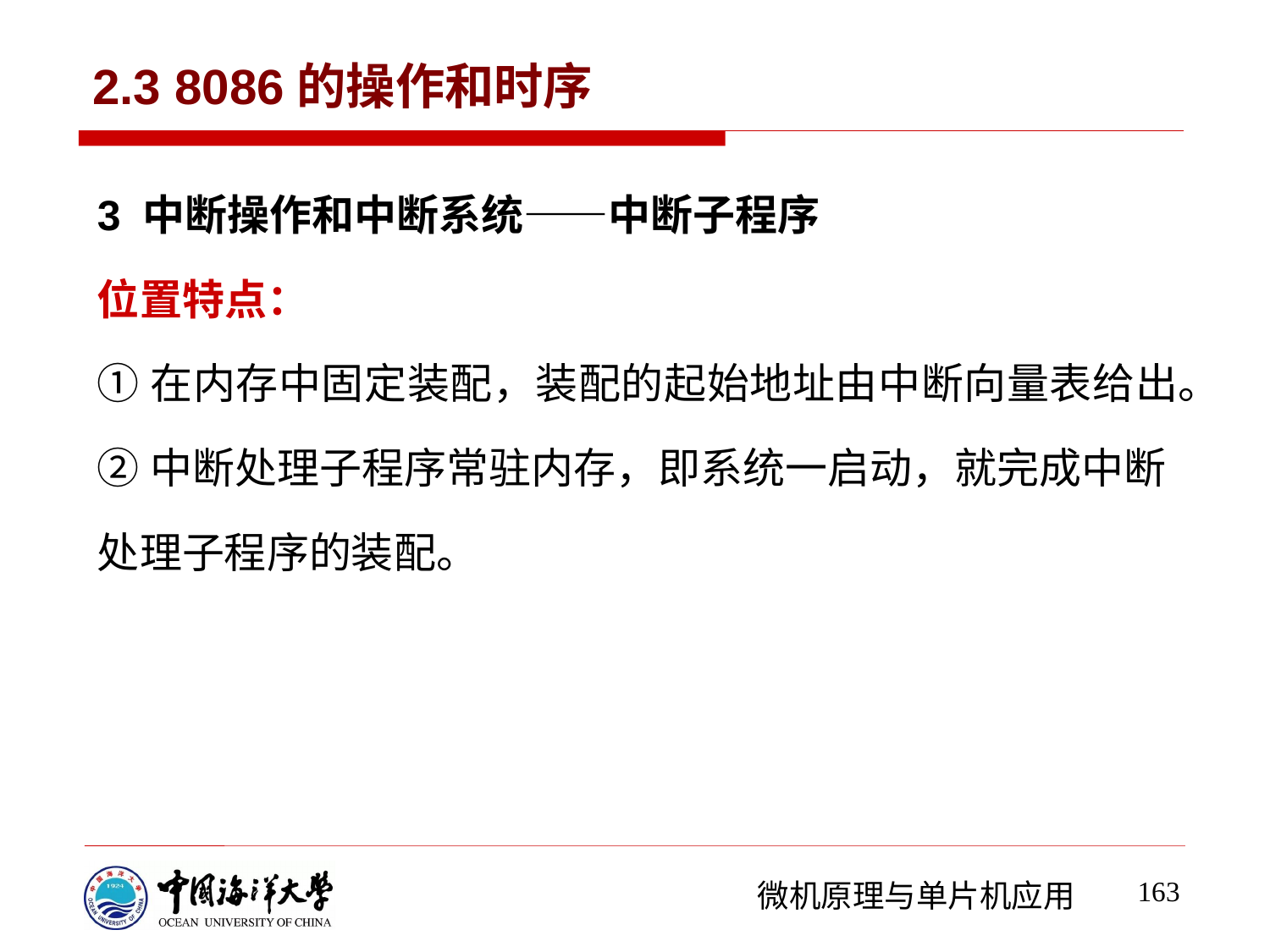

# 2.3 8086的操作和时序
3 中断操作和中断系统——中断子程序
位置特点：
①在内存中固定装配，装配的起始地址由中断向量表给出。
②中断处理子程序常驻内存，即系统一启动，就完成中断
处理子程序的装配。
163